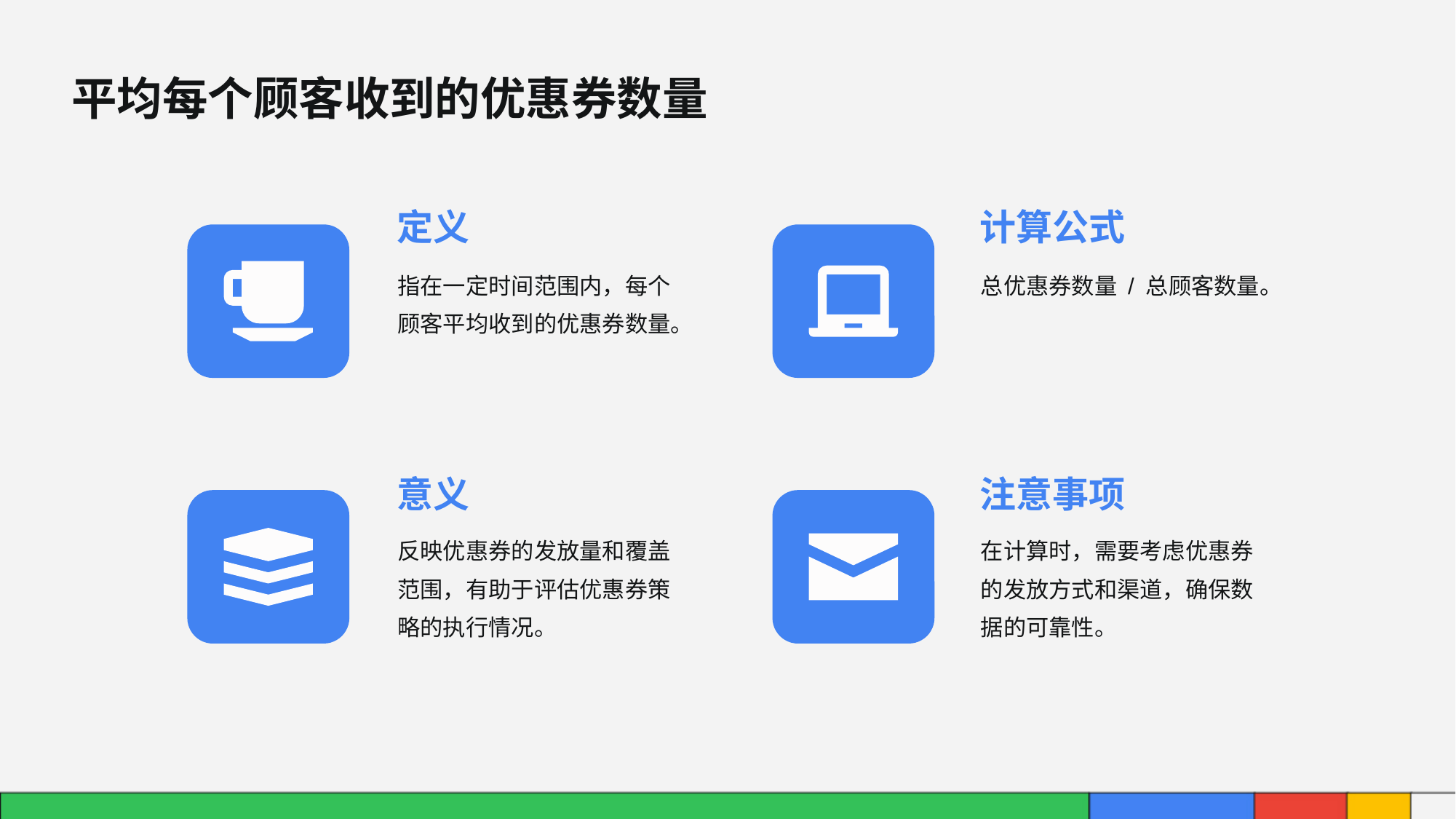

平均每个顾客收到的优惠券数量
定义
计算公式

指在一定时间范围内，每个顾客平均收到的优惠券数量。
总优惠券数量 / 总顾客数量。
意义
注意事项

反映优惠券的发放量和覆盖范围，有助于评估优惠券策略的执行情况。

在计算时，需要考虑优惠券的发放方式和渠道，确保数据的可靠性。